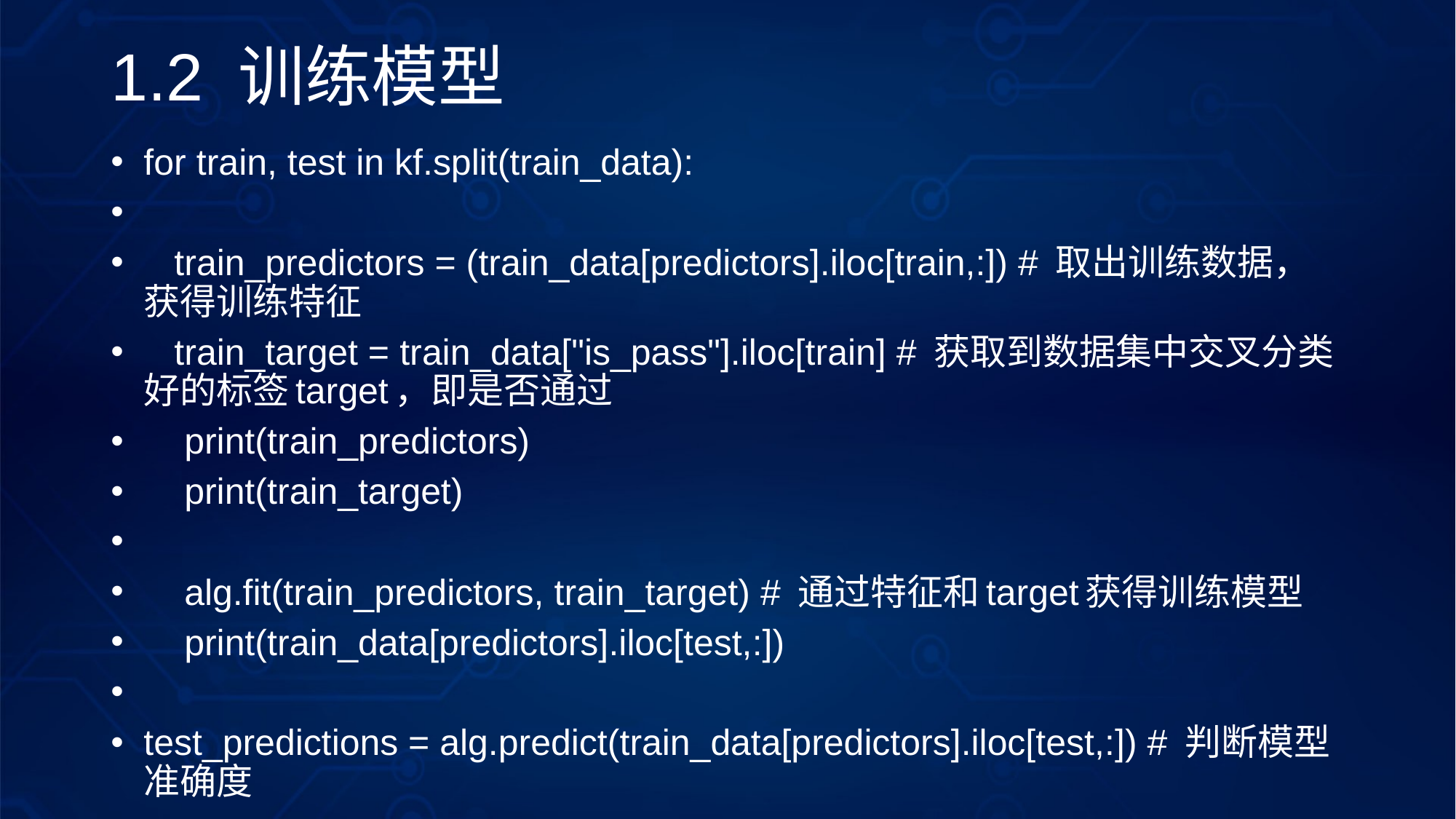

# 1.2 训练模型
for train, test in kf.split(train_data):

   train_predictors = (train_data[predictors].iloc[train,:]) # 取出训练数据，获得训练特征
   train_target = train_data["is_pass"].iloc[train] # 获取到数据集中交叉分类好的标签target，即是否通过
    print(train_predictors)
    print(train_target)

    alg.fit(train_predictors, train_target) # 通过特征和target获得训练模型
    print(train_data[predictors].iloc[test,:])

test_predictions = alg.predict(train_data[predictors].iloc[test,:]) # 判断模型准确度